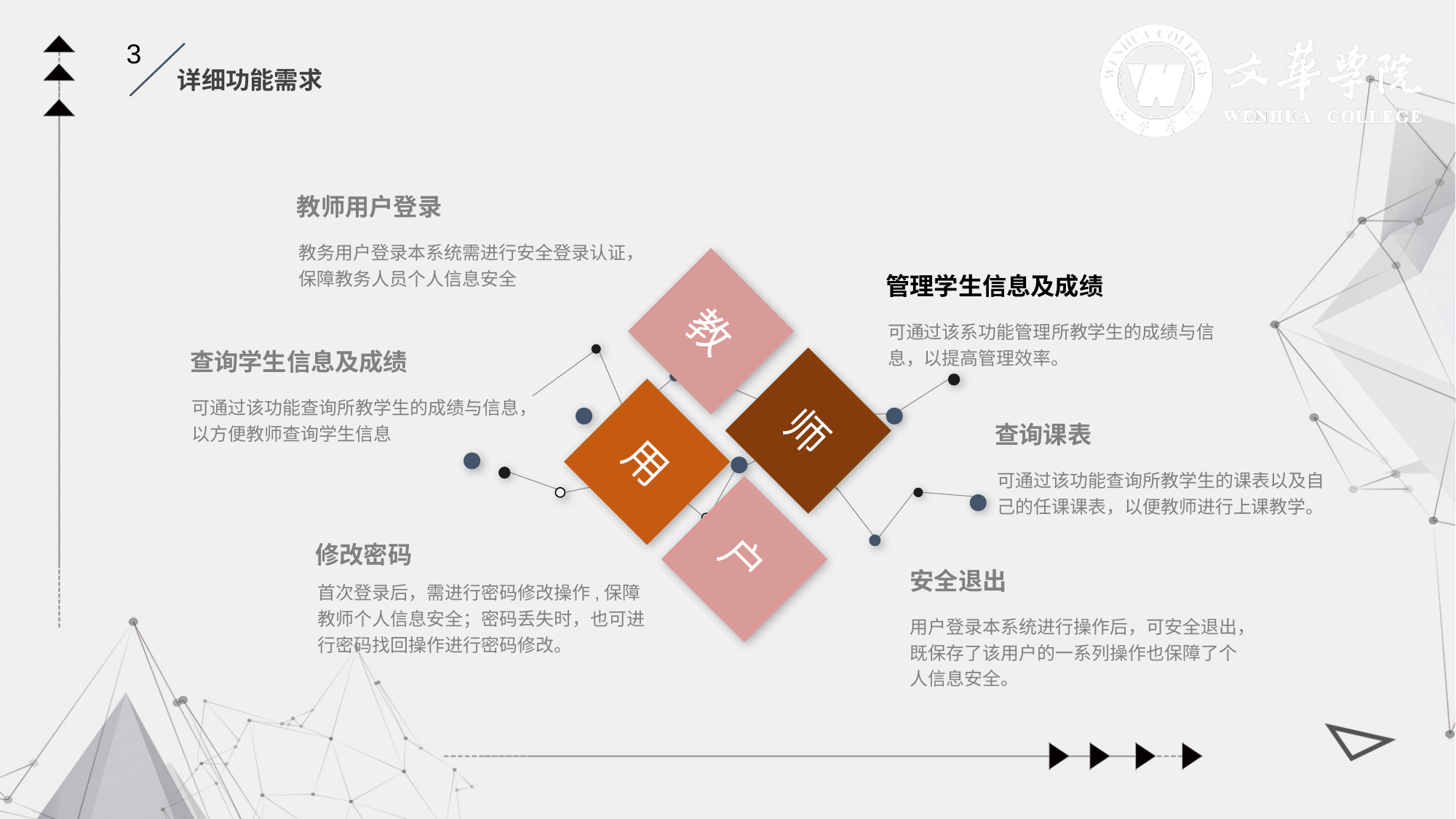

3
详细功能需求
教师用户登录
教务用户登录本系统需进行安全登录认证，保障教务人员个人信息安全
管理学生信息及成绩
可通过该系功能管理所教学生的成绩与信息，以提高管理效率。
教
查询学生信息及成绩
可通过该功能查询所教学生的成绩与信息，以方便教师查询学生信息

师

查询课表
可通过该功能查询所教学生的课表以及自己的任课课表，以便教师进行上课教学。
用

户

修改密码
首次登录后，需进行密码修改操作,保障教师个人信息安全；密码丢失时，也可进行密码找回操作进行密码修改。

安全退出
用户登录本系统进行操作后，可安全退出，既保存了该用户的一系列操作也保障了个人信息安全。